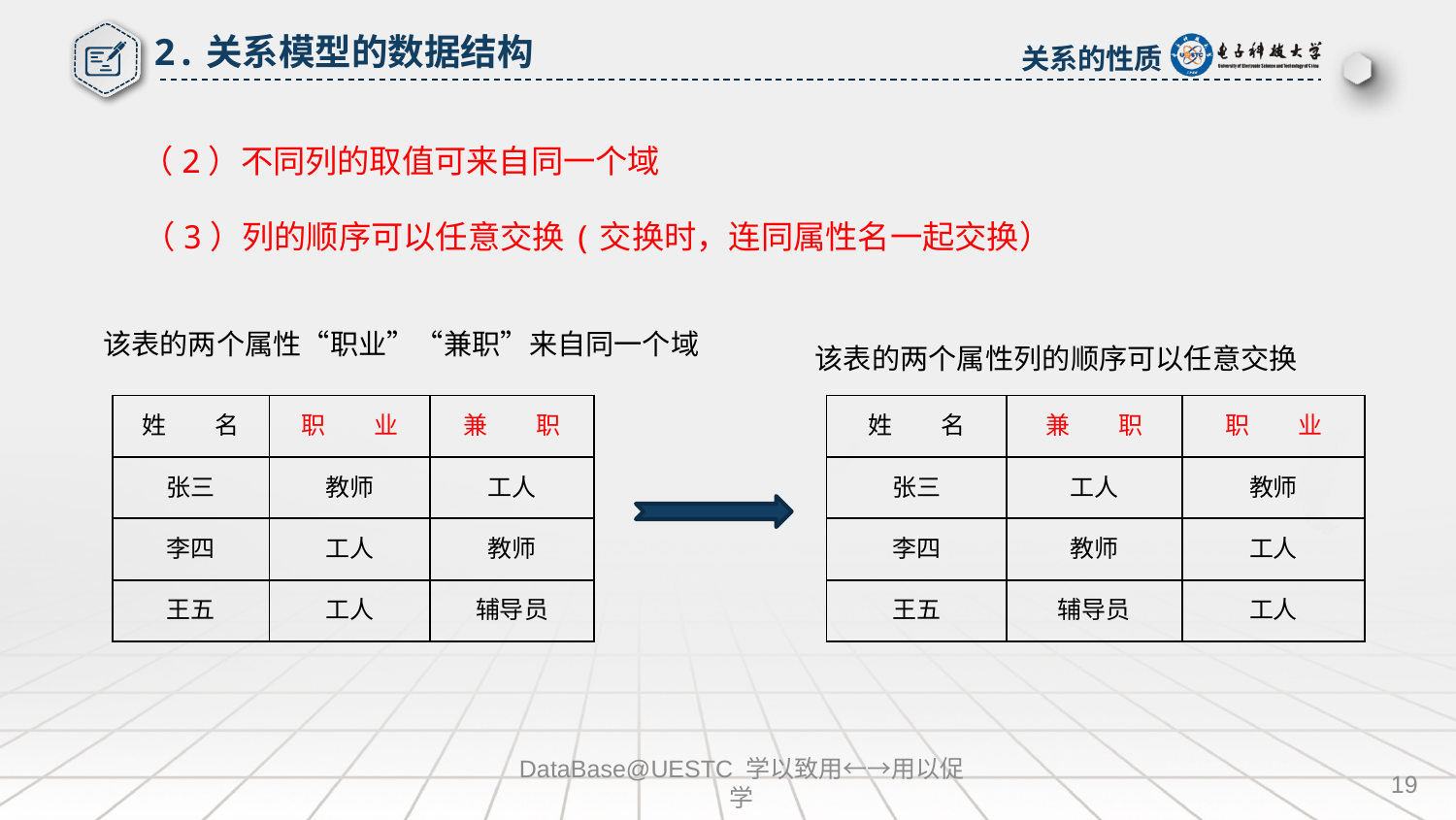

2.关系模型的数据结构
关系的性质
（2）不同列的取值可来自同一个域
（3）列的顺序可以任意交换(交换时，连同属性名一起交换）
| 该表的两个属性列的顺序可以任意交换 |
| --- |
该表的两个属性“职业”“兼职”来自同一个域
| 姓　　名 | 职　　业 | 兼　　职 |
| --- | --- | --- |
| 张三 | 教师 | 工人 |
| 李四 | 工人 | 教师 |
| 王五 | 工人 | 辅导员 |
| 姓　　名 | 兼　　职 | 职　　业 |
| --- | --- | --- |
| 张三 | 工人 | 教师 |
| 李四 | 教师 | 工人 |
| 王五 | 辅导员 | 工人 |

DataBase@UESTC 学以致用←→用以促学
19